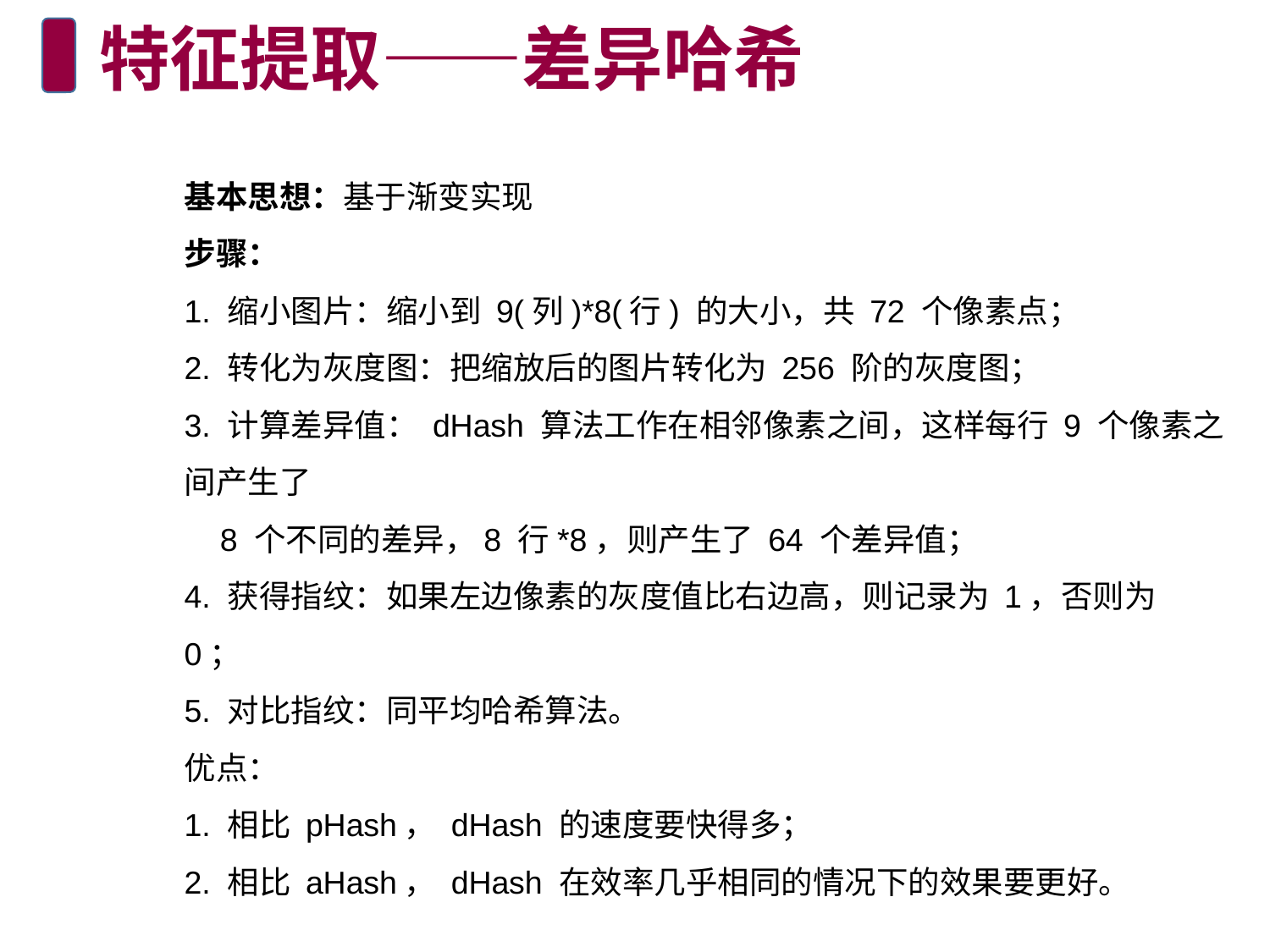

特征提取——差异哈希
基本思想：基于渐变实现
步骤：
1. 缩小图片：缩小到 9(列)*8(行) 的大小，共 72 个像素点；
2. 转化为灰度图：把缩放后的图片转化为 256 阶的灰度图；
3. 计算差异值： dHash 算法工作在相邻像素之间，这样每行 9 个像素之间产生了
    8 个不同的差异，8 行*8，则产生了 64 个差异值；
4. 获得指纹：如果左边像素的灰度值比右边高，则记录为 1，否则为 0；
5. 对比指纹：同平均哈希算法。
优点：
1. 相比 pHash， dHash 的速度要快得多；
2. 相比 aHash， dHash 在效率几乎相同的情况下的效果要更好。